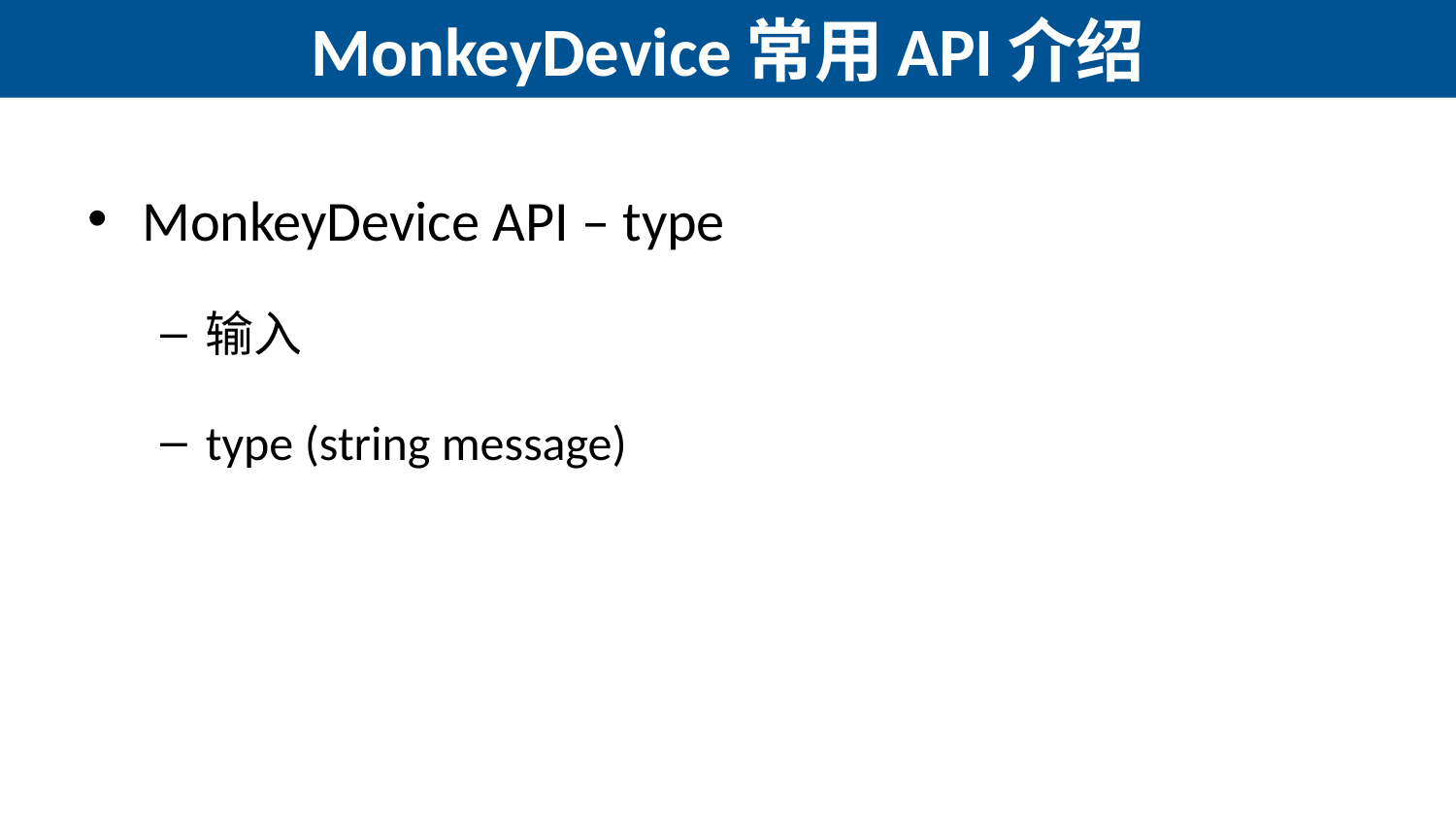

# MonkeyDevice常用API介绍
MonkeyDevice API – type
输入
type (string message)